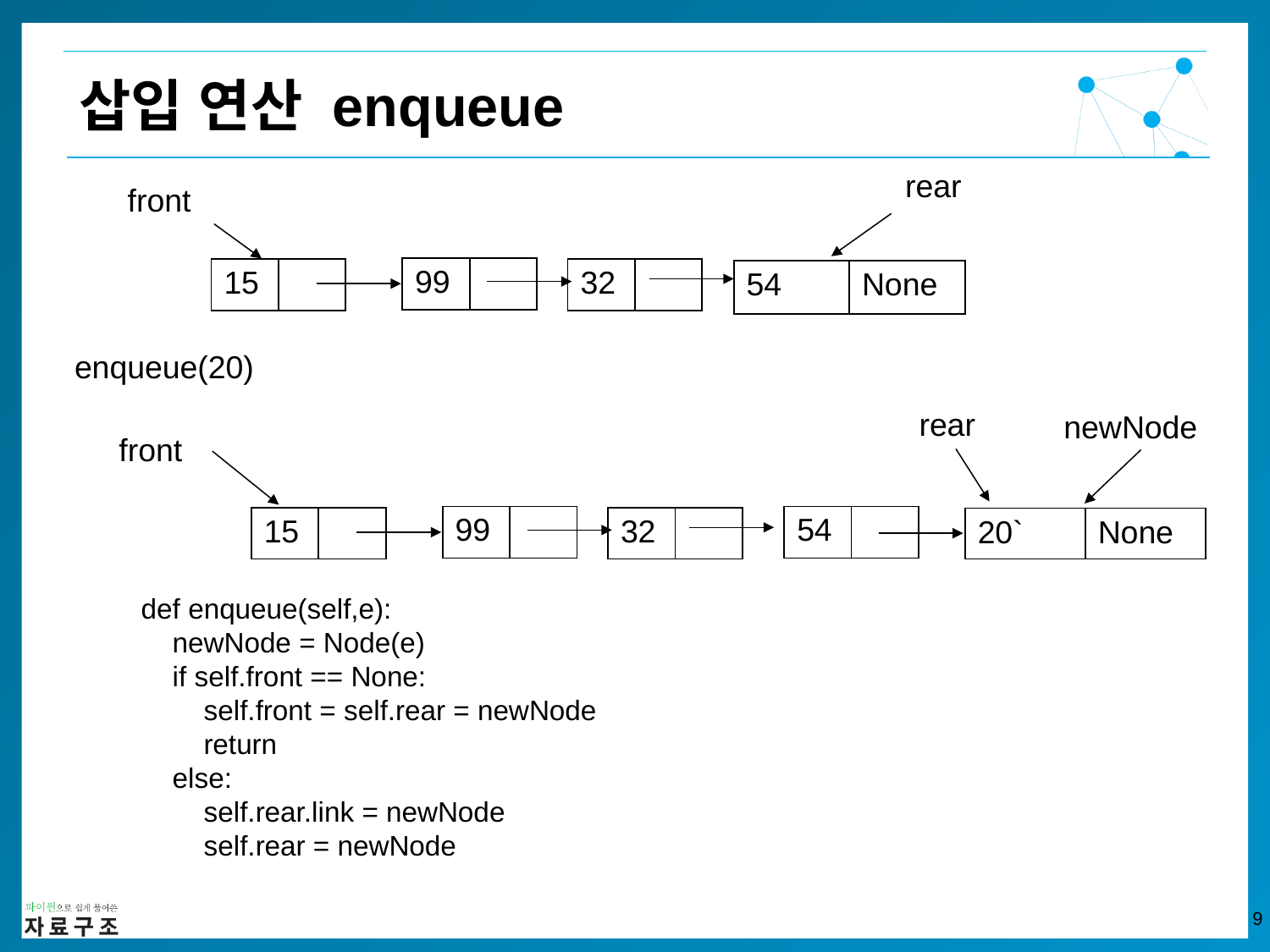

삽입 연산 enqueue
rear
front
| 99 |  |
| --- | --- |
| 15 |  |
| --- | --- |
| 32 |  |
| --- | --- |
| 54 | None |
| --- | --- |
enqueue(20)
rear
newNode
front
| 99 |  |
| --- | --- |
| 54 |  |
| --- | --- |
| 15 |  |
| --- | --- |
| 32 |  |
| --- | --- |
| 20` | None |
| --- | --- |
def enqueue(self,e):
    newNode = Node(e)
    if self.front == None:
        self.front = self.rear = newNode
        return
    else:
        self.rear.link = newNode
        self.rear = newNode